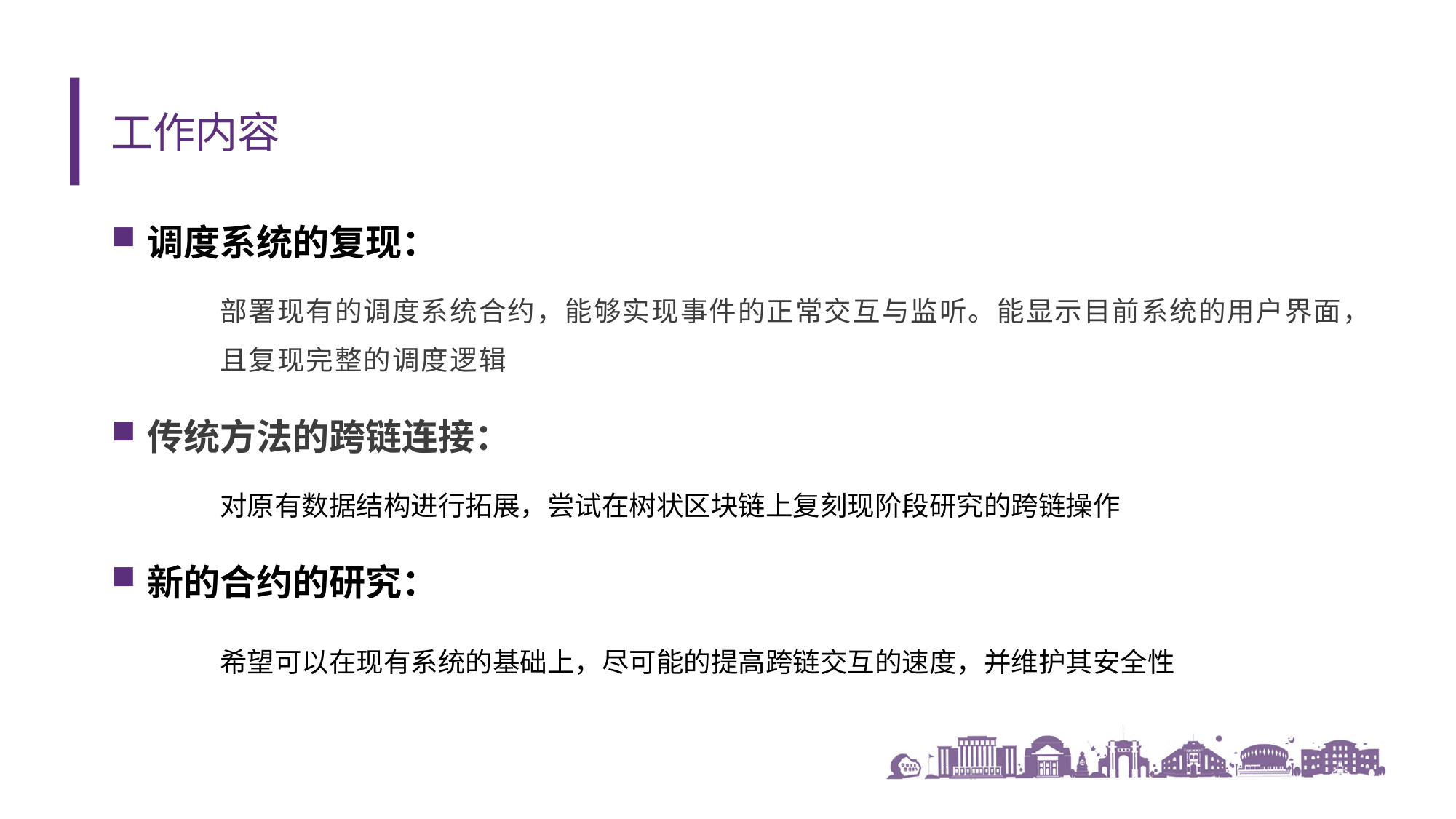

# 工作内容
调度系统的复现：
	部署现有的调度系统合约，能够实现事件的正常交互与监听。能显示目前系统的用户界面，	且复现完整的调度逻辑
传统方法的跨链连接：
	对原有数据结构进行拓展，尝试在树状区块链上复刻现阶段研究的跨链操作
新的合约的研究：
	希望可以在现有系统的基础上，尽可能的提高跨链交互的速度，并维护其安全性